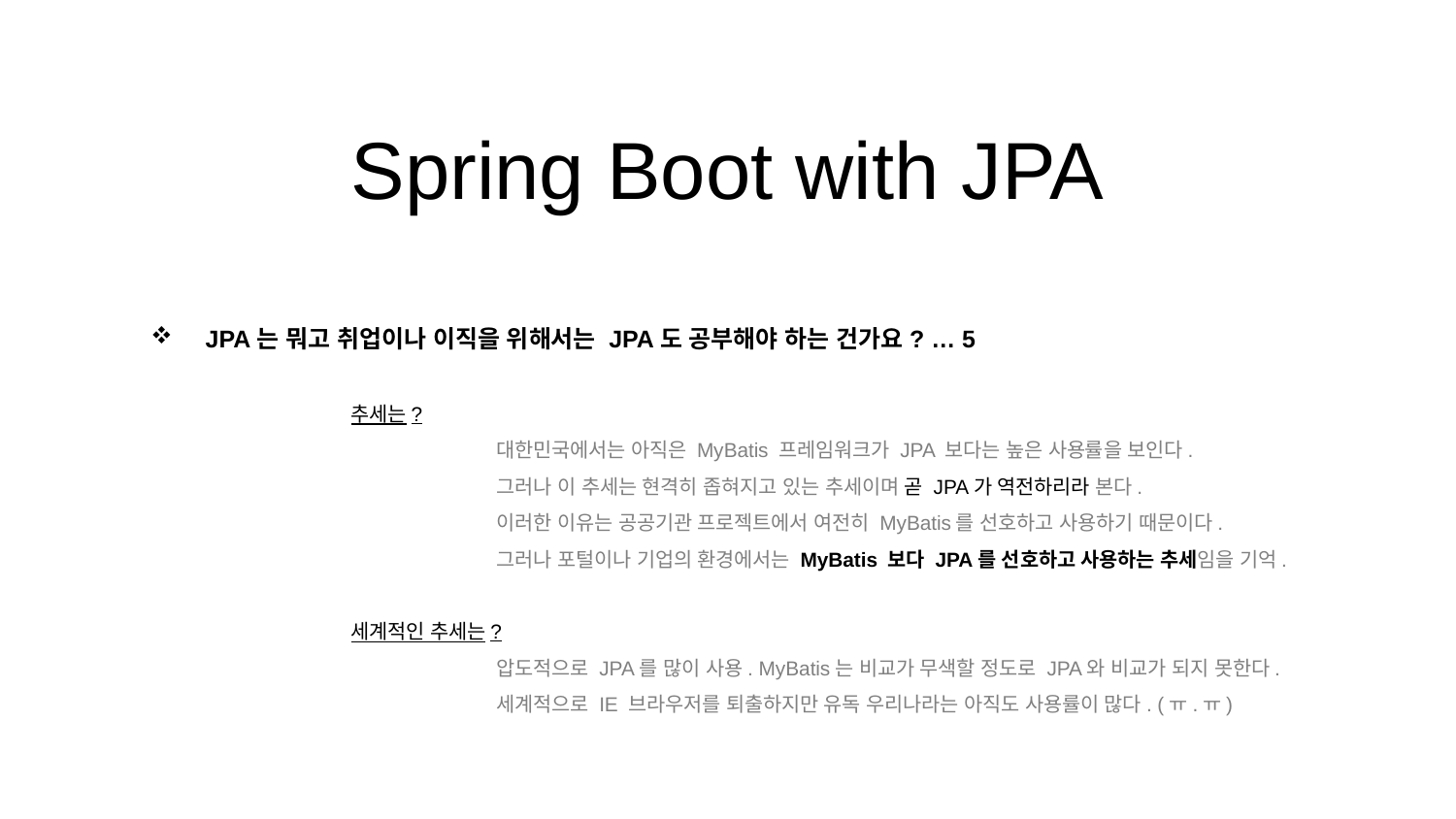

Spring Boot with JPA
JPA는 뭐고 취업이나 이직을 위해서는 JPA도 공부해야 하는 건가요? … 5
	추세는?
		대한민국에서는 아직은 MyBatis 프레임워크가 JPA 보다는 높은 사용률을 보인다.
		그러나 이 추세는 현격히 좁혀지고 있는 추세이며 곧 JPA가 역전하리라 본다.
		이러한 이유는 공공기관 프로젝트에서 여전히 MyBatis를 선호하고 사용하기 때문이다.
		그러나 포털이나 기업의 환경에서는 MyBatis 보다 JPA를 선호하고 사용하는 추세임을 기억.
	세계적인 추세는?
		압도적으로 JPA를 많이 사용. MyBatis는 비교가 무색할 정도로 JPA와 비교가 되지 못한다.
		세계적으로 IE 브라우저를 퇴출하지만 유독 우리나라는 아직도 사용률이 많다. (ㅠ.ㅠ)